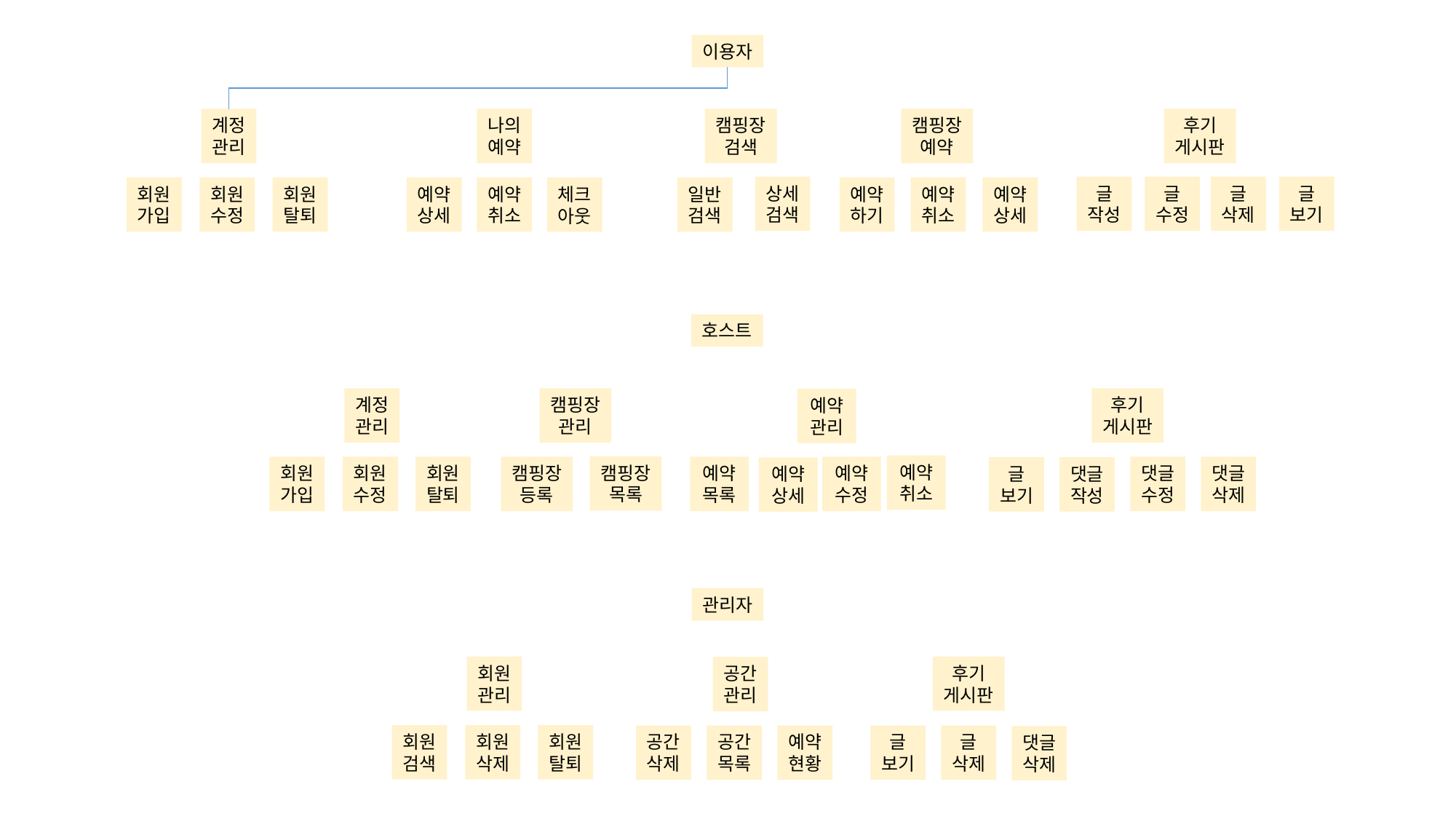

이용자
나의
예약
캠핑장
검색
캠핑장
예약
후기
게시판
계정
관리
글
수정
글
삭제
글
보기
상세
검색
글
작성
예약
상세
예약
취소
일반
검색
예약
하기
예약
취소
예약
상세
회원
탈퇴
회원
가입
회원
수정
체크
아웃
호스트
캠핑장
관리
계정
관리
후기
게시판
예약
관리
예약
취소
캠핑장
목록
회원
탈퇴
캠핑장
등록
예약
목록
예약
수정
댓글
수정
댓글
삭제
회원
가입
회원
수정
글
보기
댓글
작성
예약
상세
관리자
회원
관리
후기
게시판
공간
관리
회원
탈퇴
회원
검색
회원
삭제
글
보기
글
삭제
공간
삭제
공간
목록
예약
현황
댓글
삭제